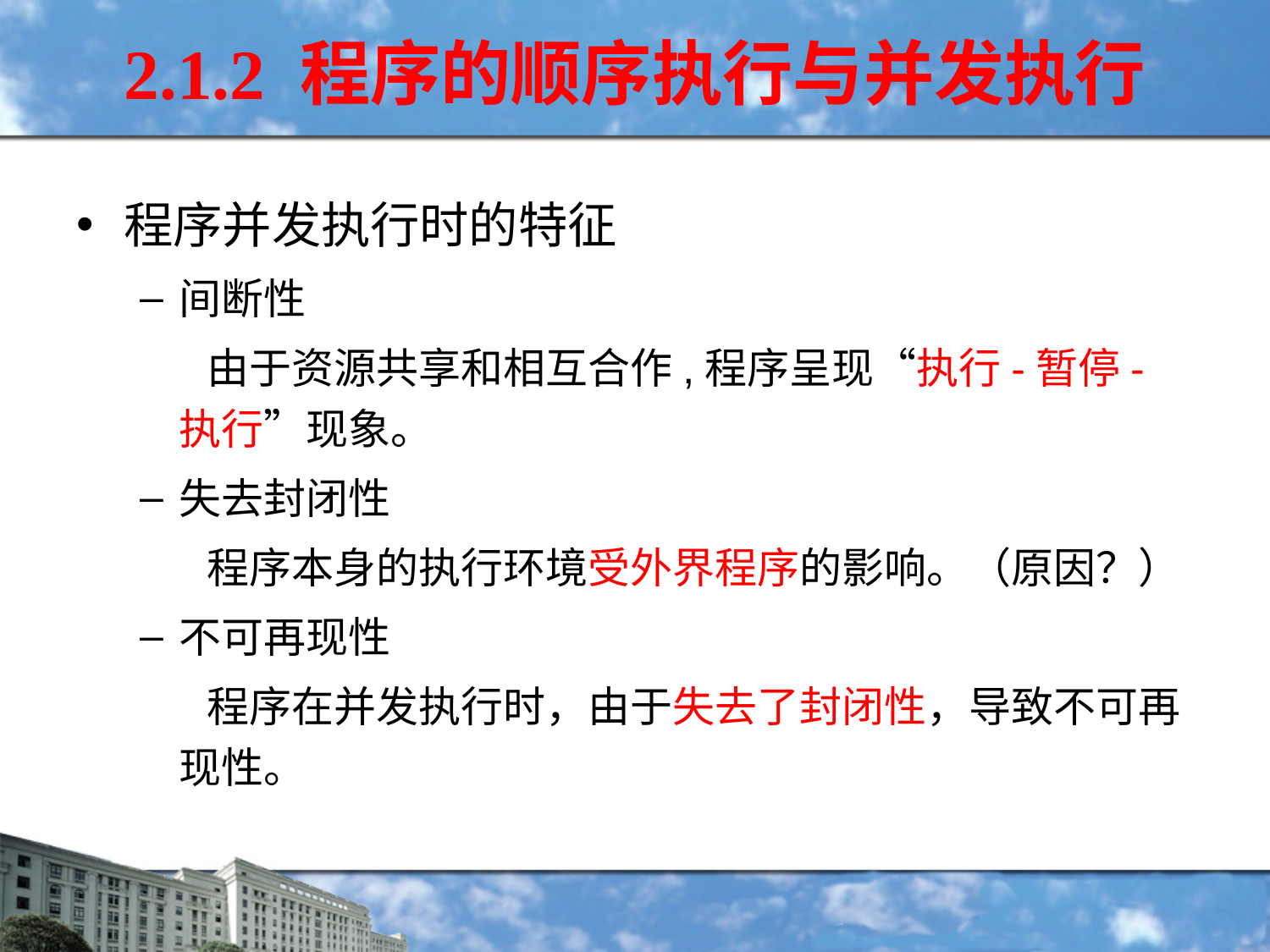

2.1.2 程序的顺序执行与并发执行
程序并发执行时的特征
间断性
      由于资源共享和相互合作,程序呈现“执行-暂停-执行”现象。
失去封闭性
      程序本身的执行环境受外界程序的影响。（原因？）
不可再现性
      程序在并发执行时，由于失去了封闭性，导致不可再现性。